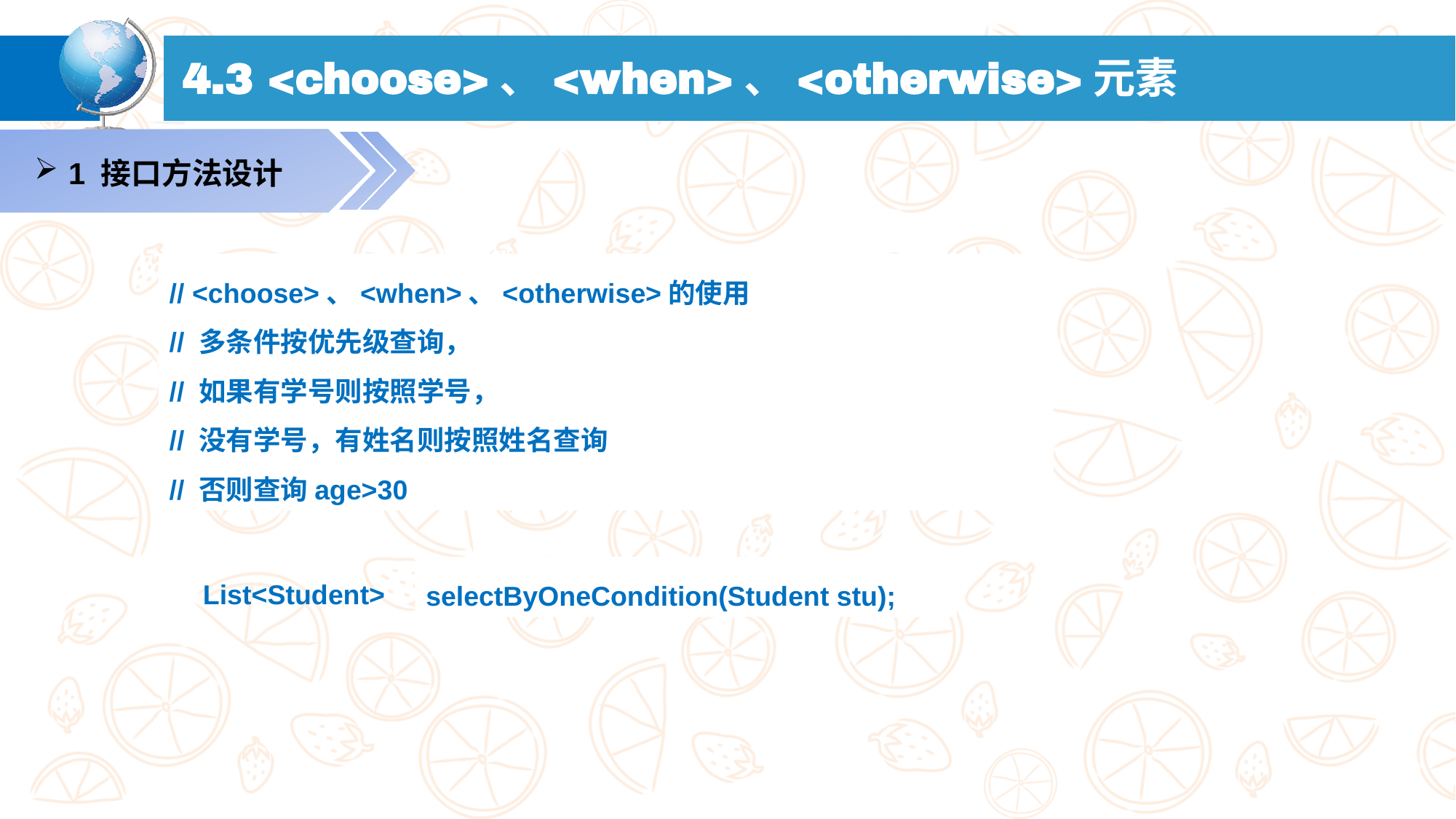

# 4.3 <choose>、<when>、<otherwise>元素

1 接口方法设计
// <choose>、<when>、<otherwise>的使用
// 多条件按优先级查询，
// 如果有学号则按照学号，
// 没有学号，有姓名则按照姓名查询
// 否则查询age>30
selectByOneCondition(Student stu);
List<Student>